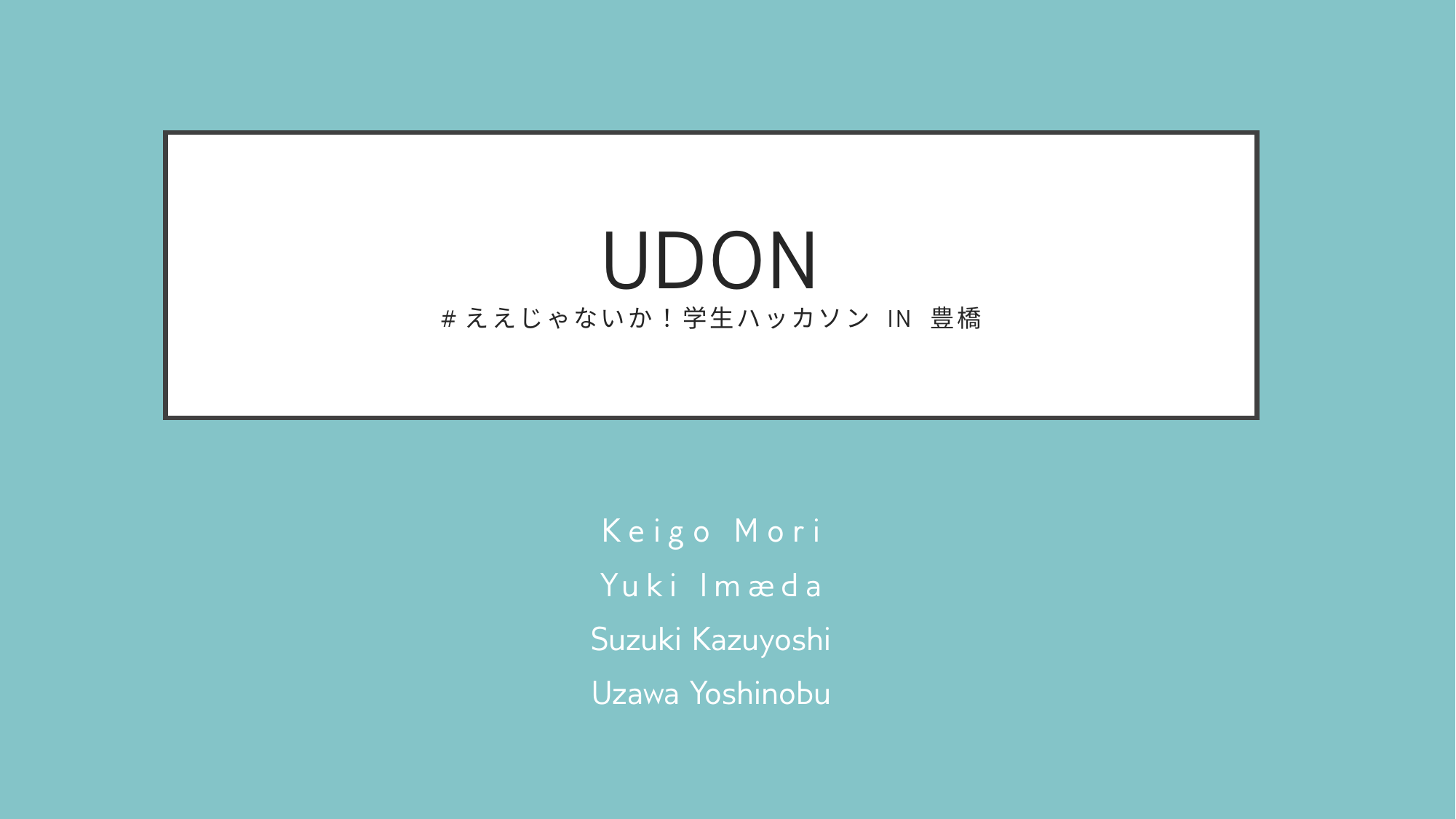

# UDON #ええじゃないか！学生ハッカソン in 豊橋
Keigo Mori
Yuki Imaeda
Suzuki Kazuyoshi
Uzawa Yoshinobu